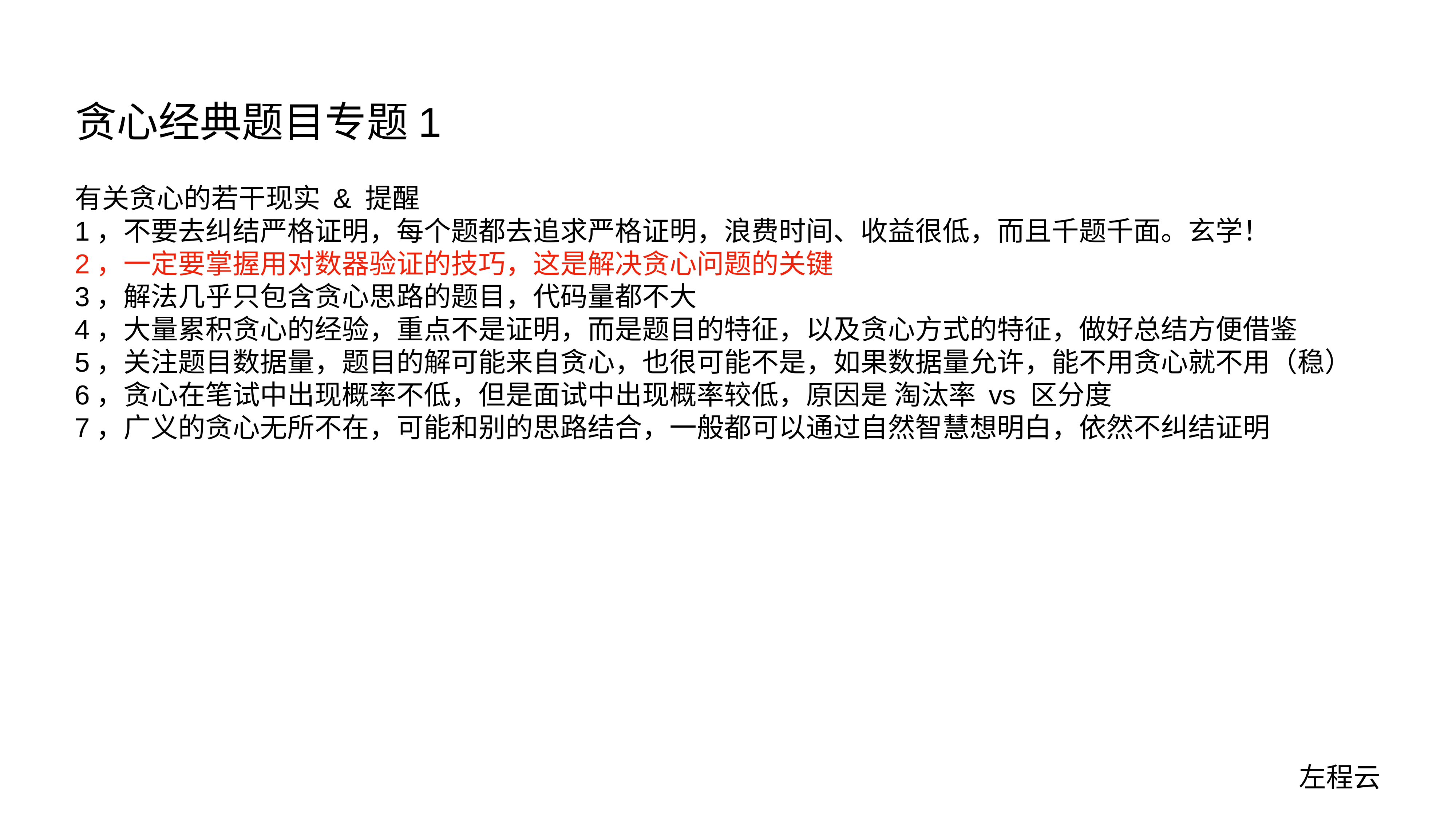

# 贪心经典题目专题1
有关贪心的若干现实 & 提醒
1，不要去纠结严格证明，每个题都去追求严格证明，浪费时间、收益很低，而且千题千面。玄学！
2，一定要掌握用对数器验证的技巧，这是解决贪心问题的关键
3，解法几乎只包含贪心思路的题目，代码量都不大
4，大量累积贪心的经验，重点不是证明，而是题目的特征，以及贪心方式的特征，做好总结方便借鉴
5，关注题目数据量，题目的解可能来自贪心，也很可能不是，如果数据量允许，能不用贪心就不用（稳）
6，贪心在笔试中出现概率不低，但是面试中出现概率较低，原因是 淘汰率 vs 区分度
7，广义的贪心无所不在，可能和别的思路结合，一般都可以通过自然智慧想明白，依然不纠结证明
左程云